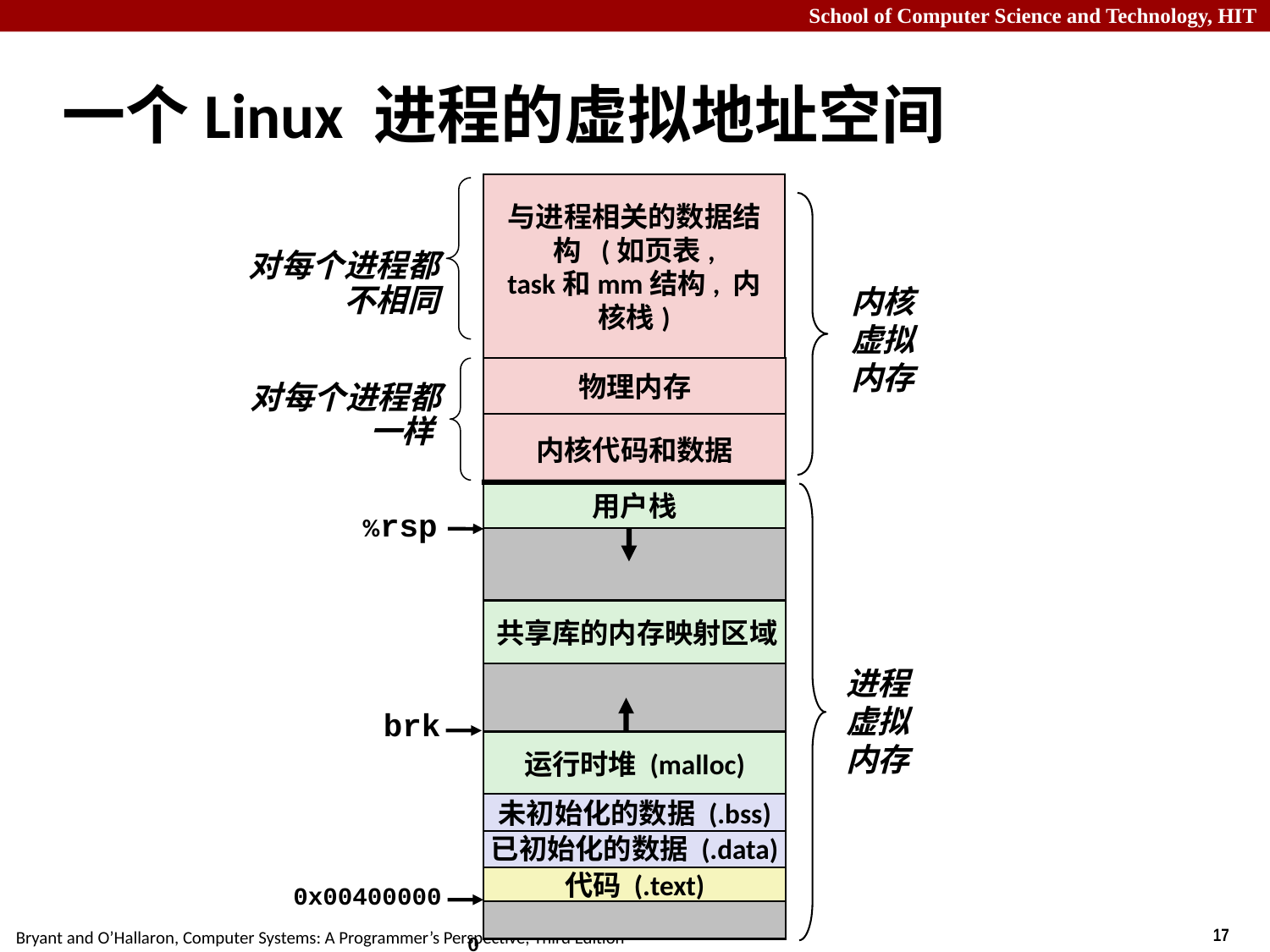

# 一个Linux 进程的虚拟地址空间
与进程相关的数据结构  (如页表,
task和mm结构, 内核栈)

对每个进程都不相同
内核
虚拟
内存

物理内存
对每个进程都一样
内核代码和数据

用户栈

%rsp

共享库的内存映射区域
进程
虚拟
内存

brk

运行时堆 (malloc)
未初始化的数据 (.bss)
已初始化的数据 (.data)
代码 (.text)
0x00400000

0